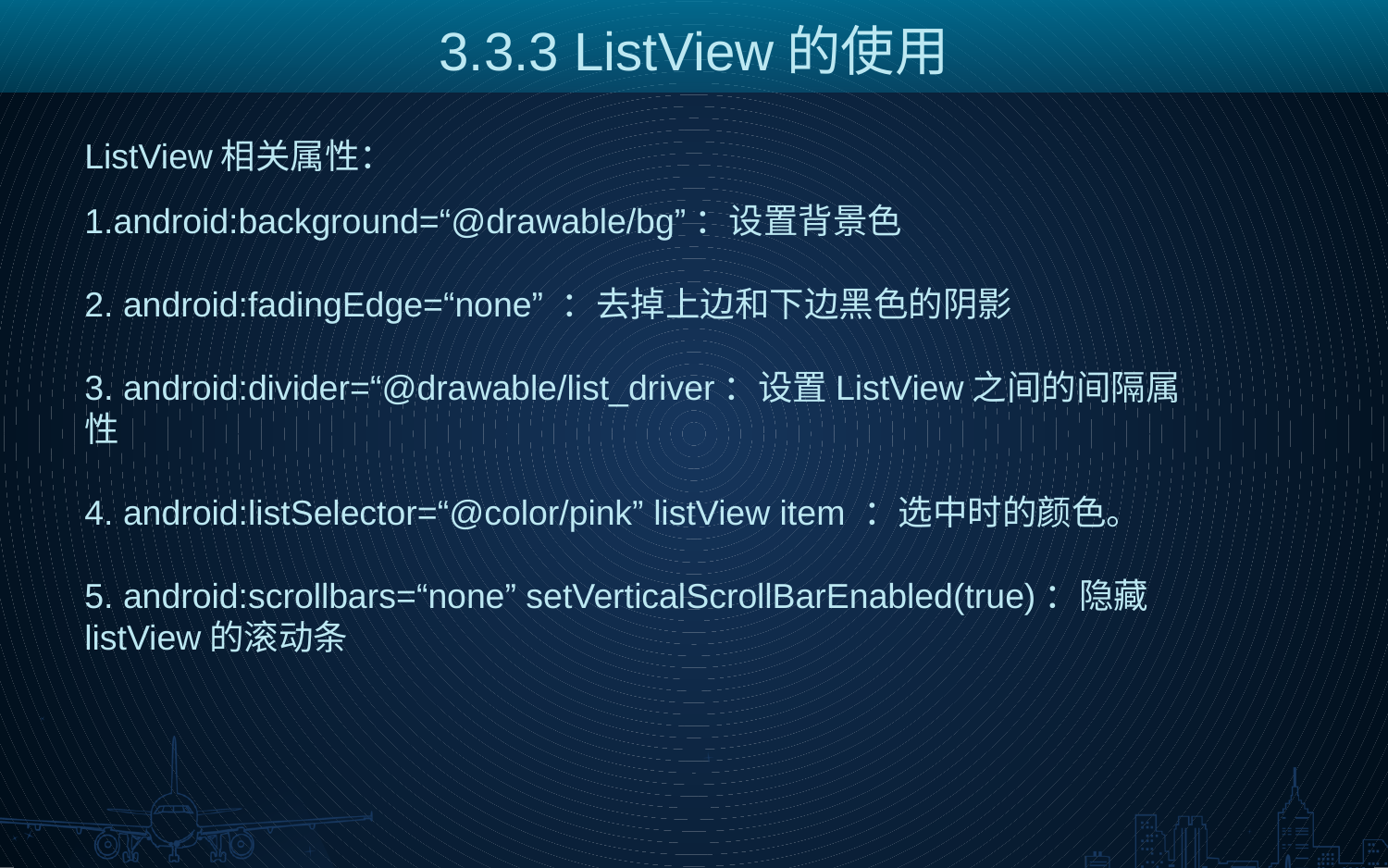

3.3.3 ListView的使用
ListView相关属性：
1.android:background=“@drawable/bg”：设置背景色

2. android:fadingEdge=“none” ：去掉上边和下边黑色的阴影

3. android:divider=“@drawable/list_driver：设置ListView之间的间隔属性

4. android:listSelector=“@color/pink” listView item ：选中时的颜色。

5. android:scrollbars=“none” setVerticalScrollBarEnabled(true)：隐藏listView的滚动条